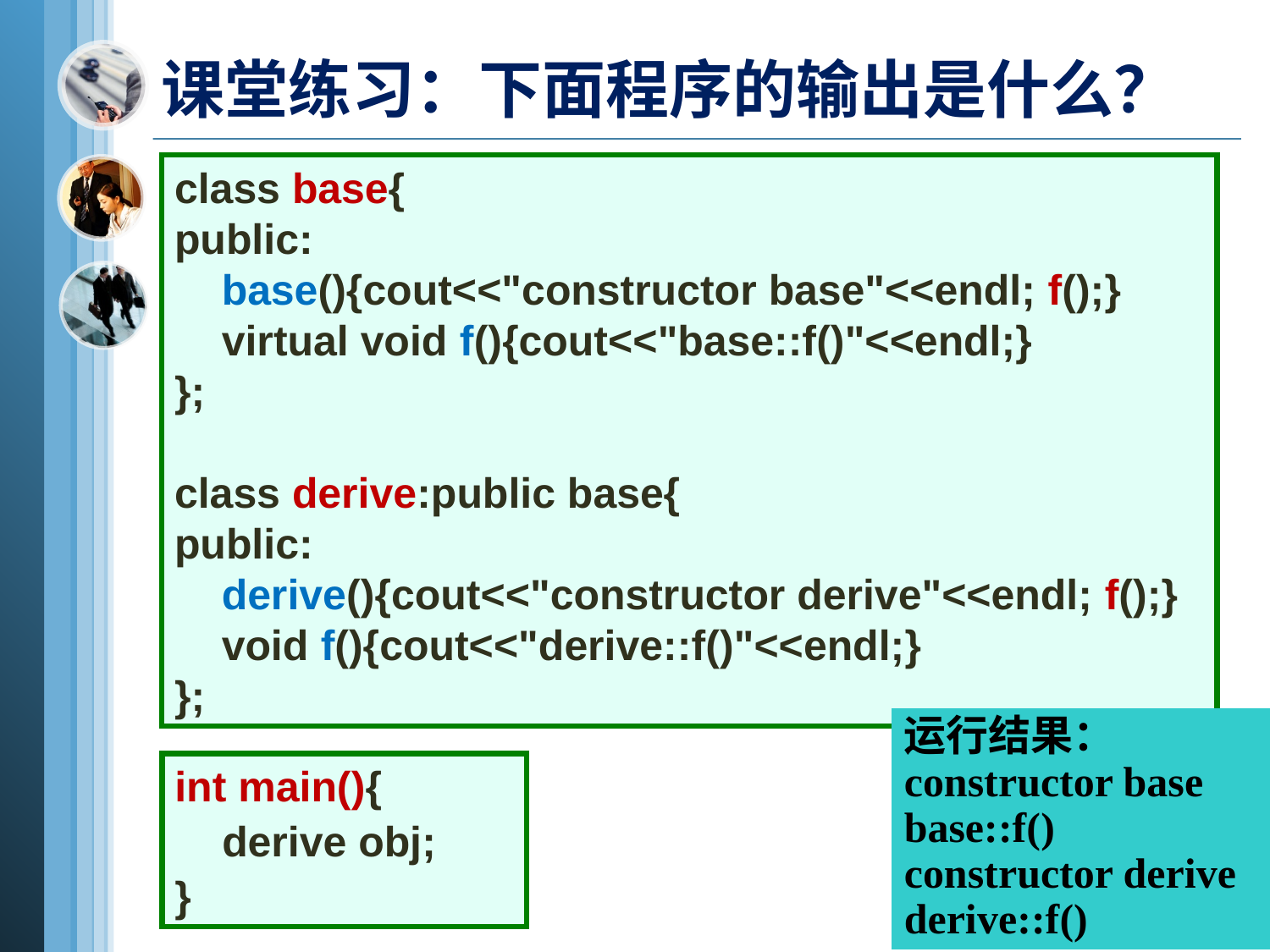

课堂练习：下面程序的输出是什么？
class base{
public:
    base(){cout<<"constructor base"<<endl; f();}
    virtual void f(){cout<<"base::f()"<<endl;}
};

class derive:public base{
public:
    derive(){cout<<"constructor derive"<<endl; f();}
    void f(){cout<<"derive::f()"<<endl;}
};
运行结果：
constructor base
base::f()
constructor derive
derive::f()
int main(){
    derive obj;
}